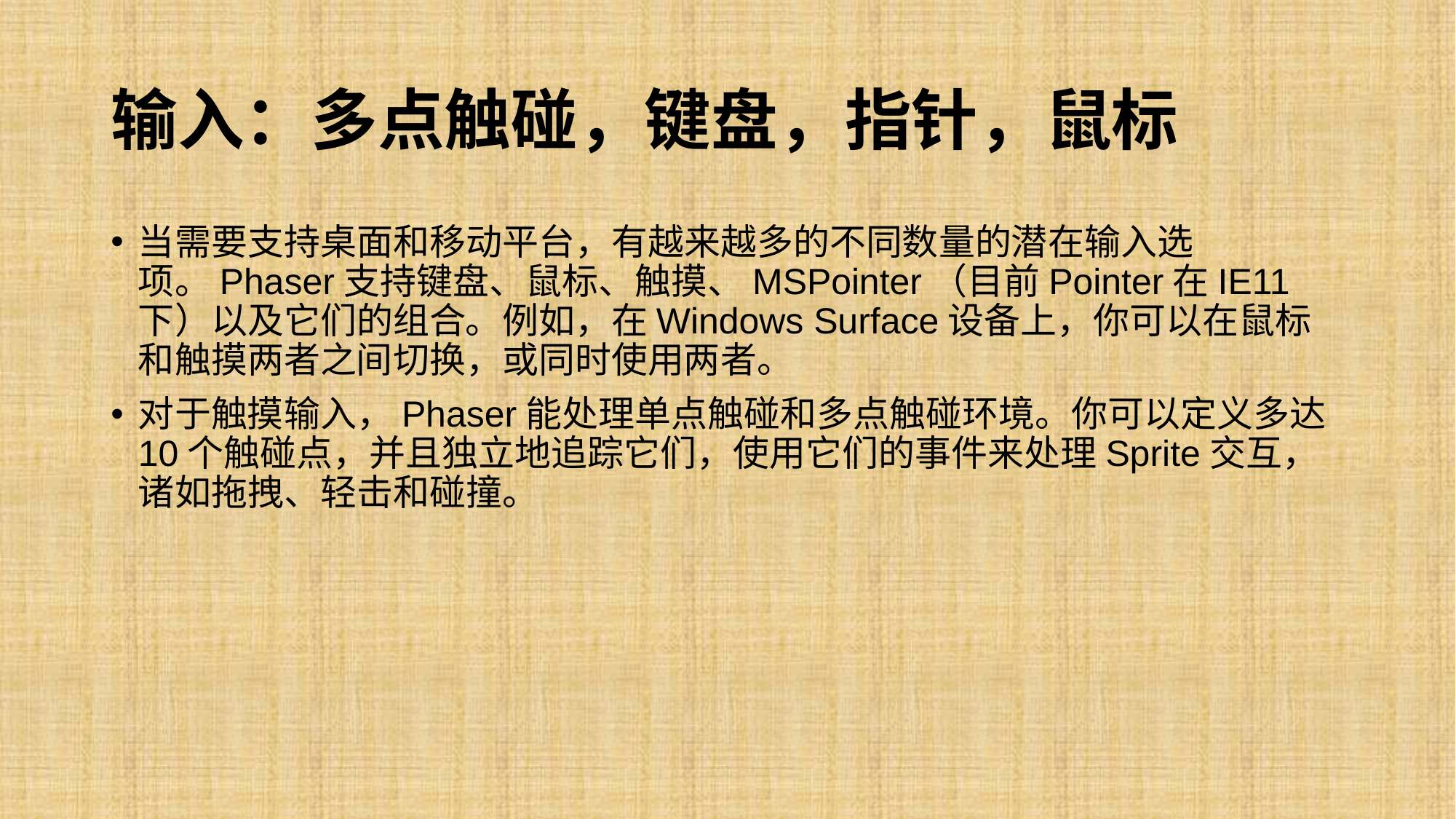

# 输入：多点触碰，键盘，指针，鼠标
当需要支持桌面和移动平台，有越来越多的不同数量的潜在输入选项。Phaser支持键盘、鼠标、触摸、MSPointer（目前Pointer在IE11下）以及它们的组合。例如，在Windows Surface设备上，你可以在鼠标和触摸两者之间切换，或同时使用两者。
对于触摸输入，Phaser能处理单点触碰和多点触碰环境。你可以定义多达10个触碰点，并且独立地追踪它们，使用它们的事件来处理Sprite交互，诸如拖拽、轻击和碰撞。